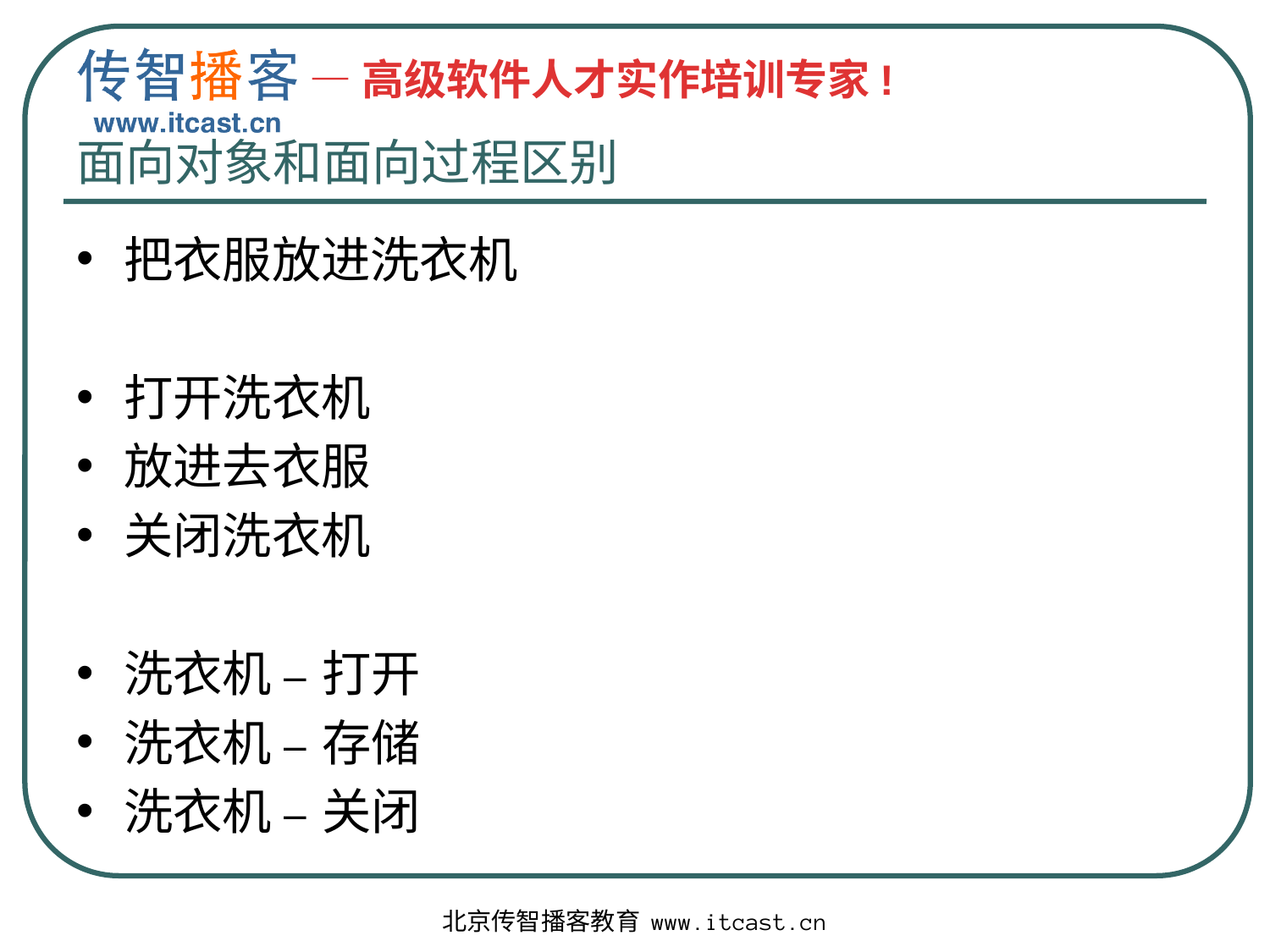

# 面向对象和面向过程区别
把衣服放进洗衣机

打开洗衣机
放进去衣服
关闭洗衣机

洗衣机-打开
洗衣机-存储
洗衣机-关闭